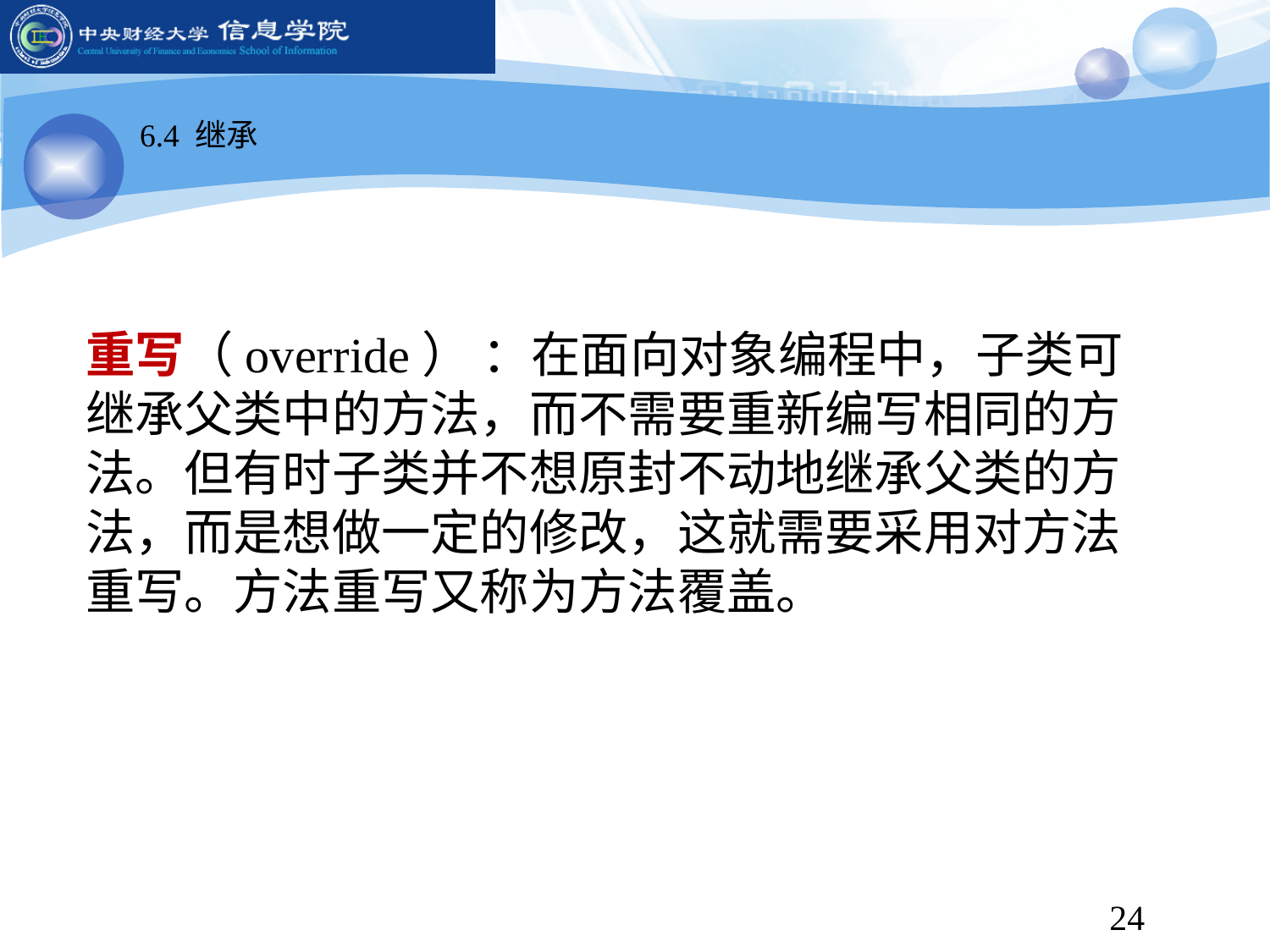

6.4 继承
重写（override） ：在面向对象编程中，子类可继承父类中的方法，而不需要重新编写相同的方法。但有时子类并不想原封不动地继承父类的方法，而是想做一定的修改，这就需要采用对方法重写。方法重写又称为方法覆盖。